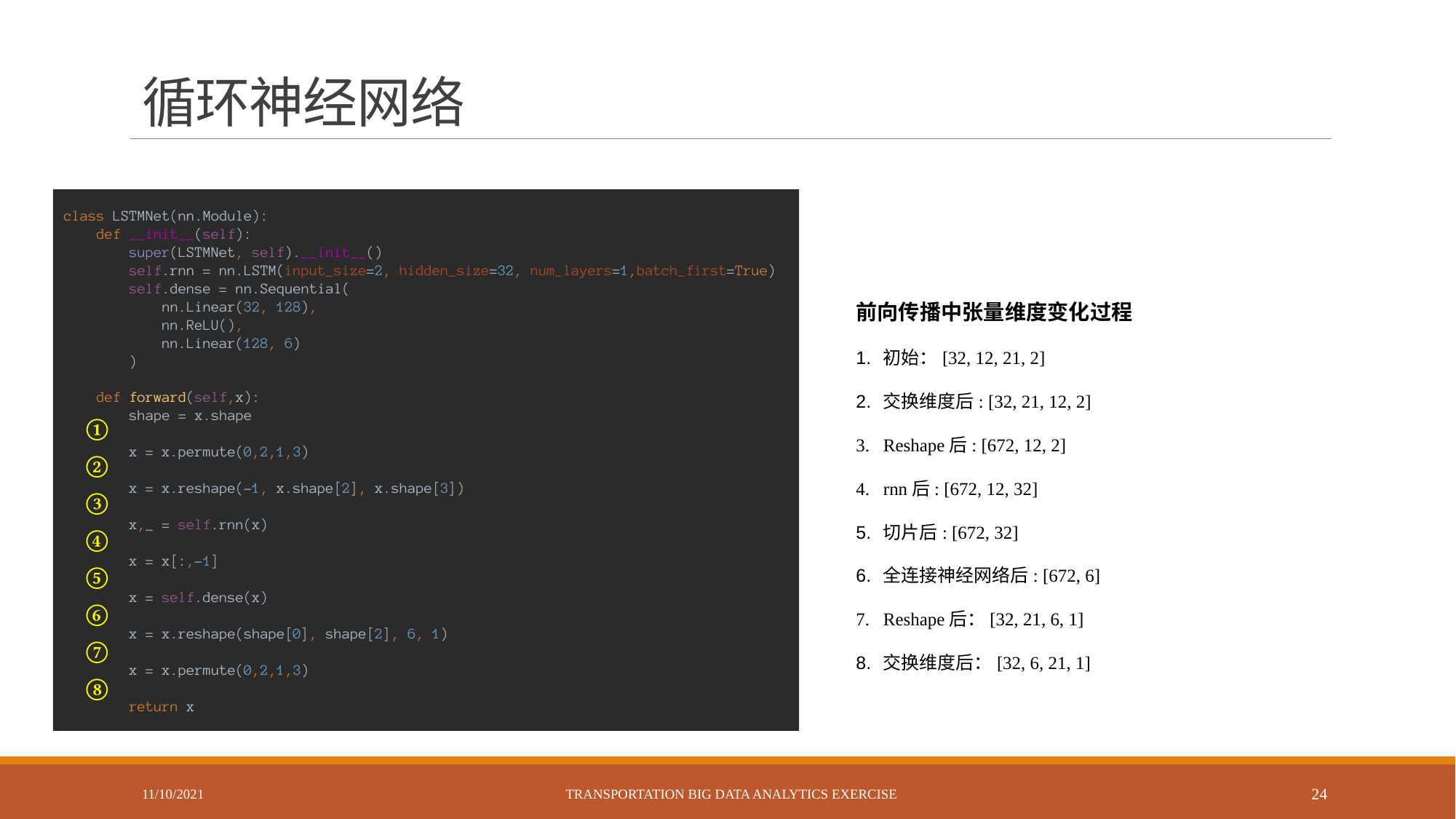

# 循环神经网络
class LSTMNet(nn.Module):
    def __init__(self):
        super(LSTMNet, self).__init__()
        self.rnn = nn.LSTM(input_size=2, hidden_size=32, num_layers=1,batch_first=True)
        self.dense = nn.Sequential(
            nn.Linear(32, 128),
            nn.ReLU(),
            nn.Linear(128, 6)
        )
    def forward(self,x):
        shape = x.shape
        x = x.permute(0,2,1,3)
        x = x.reshape(-1, x.shape[2], x.shape[3])
        x,_ = self.rnn(x)
        x = x[:,-1]
        x = self.dense(x)
        x = x.reshape(shape[0], shape[2], 6, 1)
        x = x.permute(0,2,1,3)
        return x
前向传播中张量维度变化过程

初始：[32, 12, 21, 2]

交换维度后: [32, 21, 12, 2]

Reshape后: [672, 12, 2]

rnn后: [672, 12, 32]

切片后: [672, 32]

全连接神经网络后: [672, 6]

Reshape后：[32, 21, 6, 1]

交换维度后：[32, 6, 21, 1]

①
②
③
④
⑤
⑥
⑦
⑧
11/10/2021
Transportation Big Data Analytics exercise
24